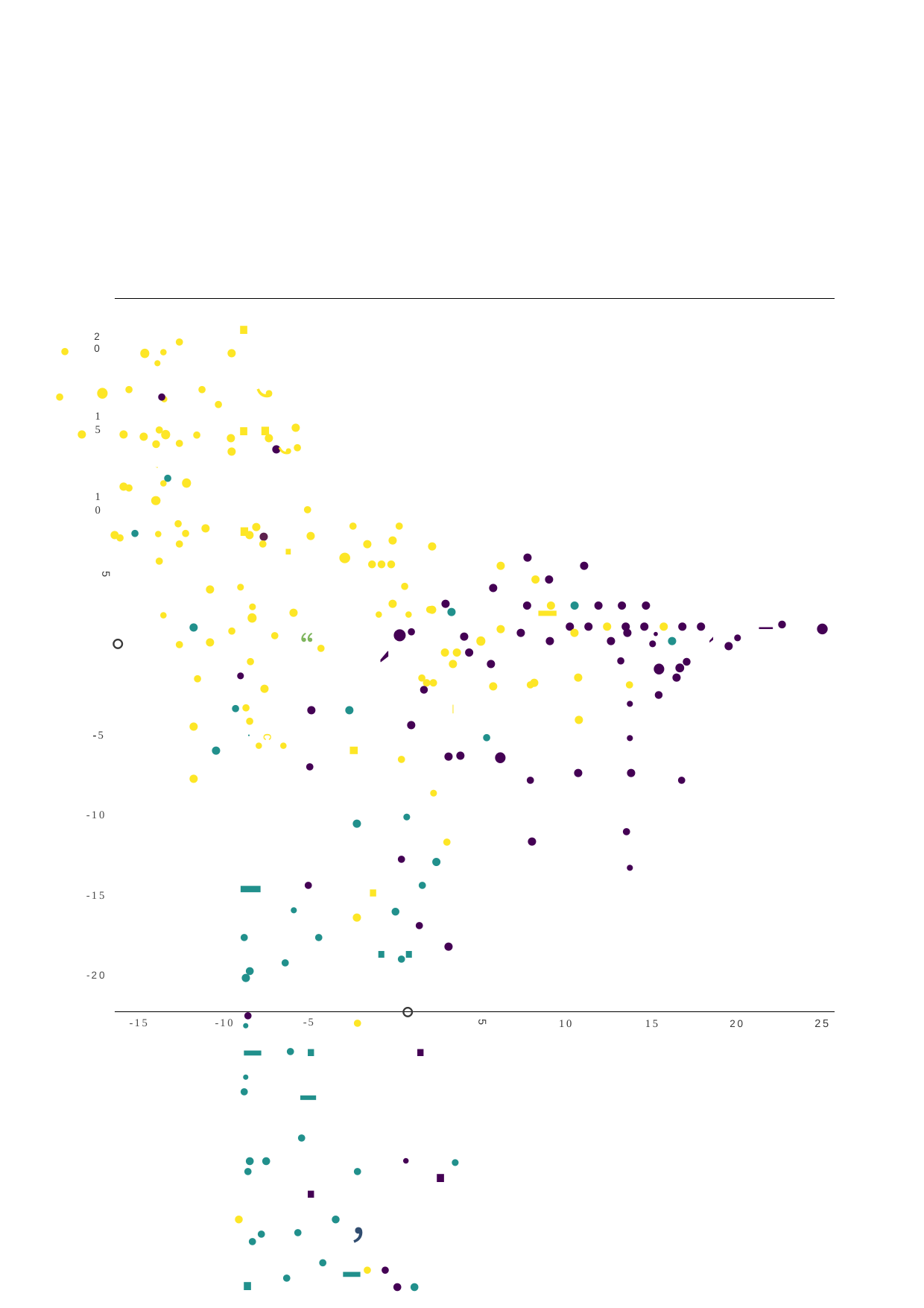

# ．.．..．.．

20
•．•．•
．．．．．．．．
• •．•
．．．．．．．．．
，
15
．
．．．．．．．
．．
．．
，
．．．．	••	••．
．． ．．
，
．
10
．	．．
．
．．
.．“
．
．
． ．
．．
．
．..
．．．
•••
••
-........
．
5
．．．．．．．．
．．．．．．
．
．．
••••••
．
．．．
．．．．．．．．．
．．． ．．．．
．．
．
I
．｀．．．
•••
．．
．
。
． ．
`
．
．．
．．一
．．．．．．
••．•
．．．
．
．
-5
c .
.
．．
．．． ．
-．·．．.．.．.．•.•.．-• •..
-10
．•．.•.．-•．.•， ••••
•
-15
.．-．..．．．. ．
．••
-20
。

-5
-15
-10
10
15
25
20
5